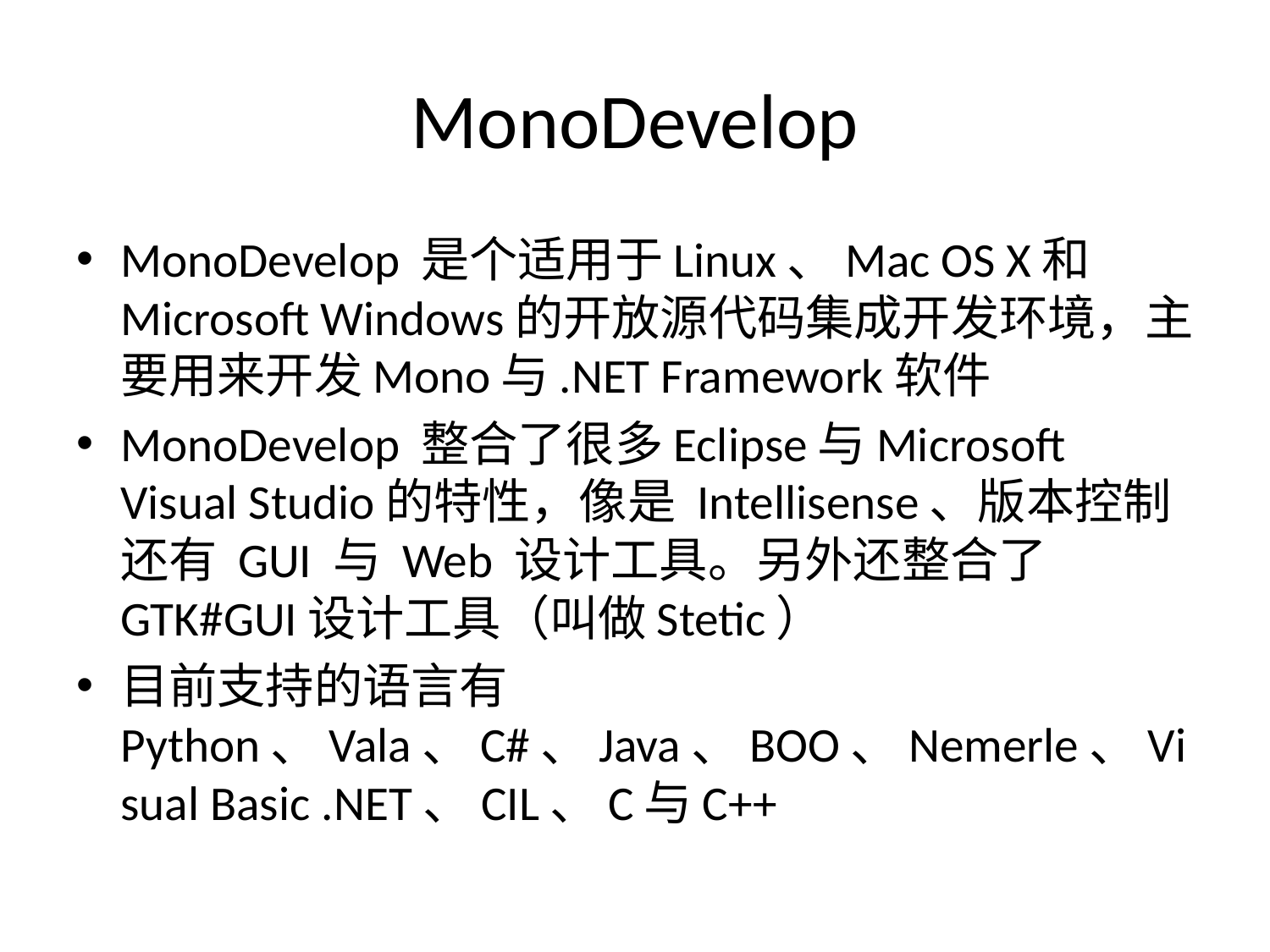

# MonoDevelop
MonoDevelop 是个适用于Linux、Mac OS X和Microsoft Windows的开放源代码集成开发环境，主要用来开发Mono与.NET Framework软件
MonoDevelop 整合了很多Eclipse与Microsoft Visual Studio的特性，像是 Intellisense、版本控制还有 GUI 与 Web 设计工具。另外还整合了GTK#GUI设计工具（叫做Stetic）
目前支持的语言有Python、Vala、C#、Java、BOO、Nemerle、Visual Basic .NET、CIL、C与C++